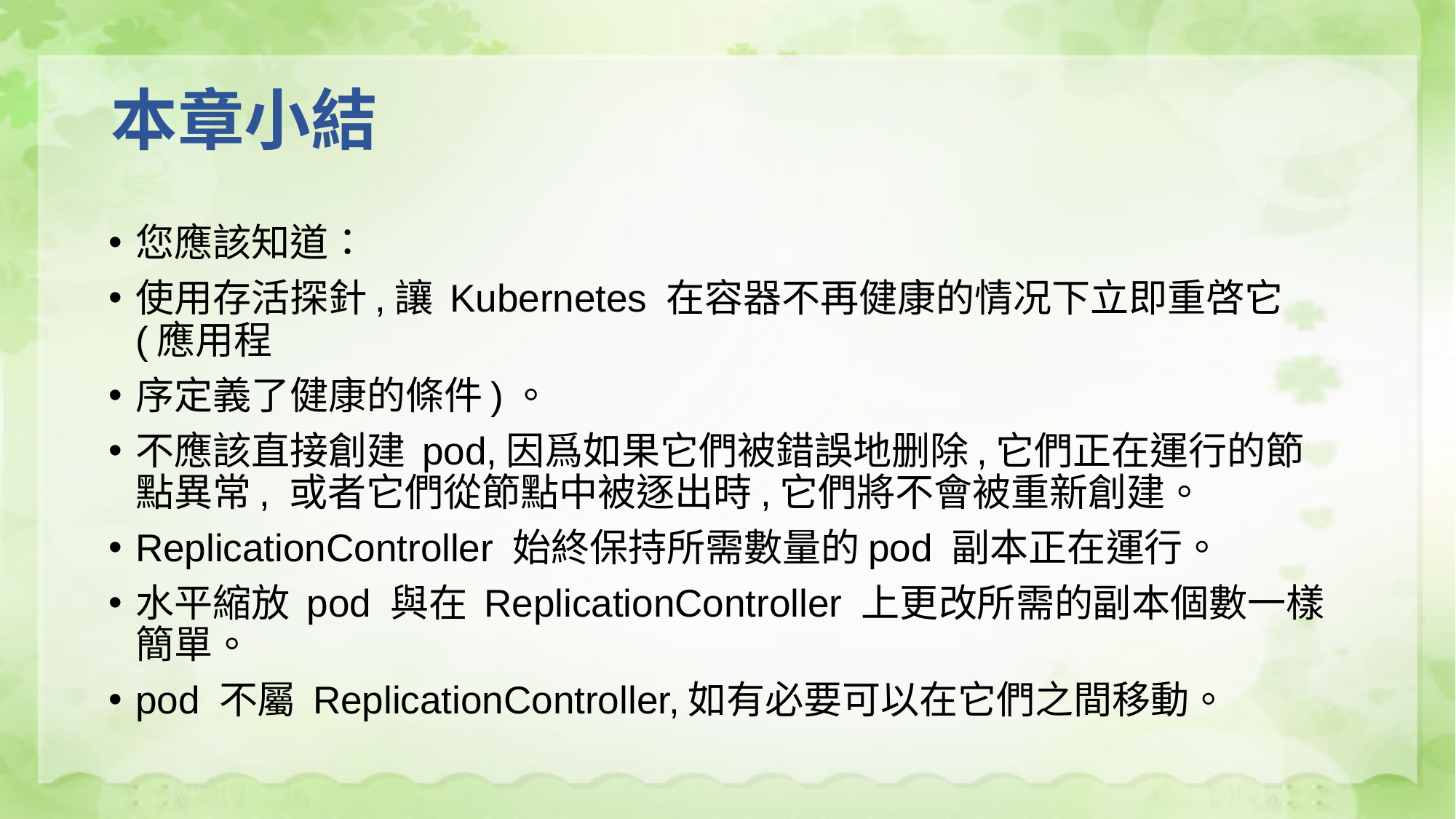

# 本章小結
您應該知道：
使用存活探針,讓 Kubernetes 在容器不再健康的情况下立即重啓它(應用程
序定義了健康的條件)。
不應該直接創建 pod,因爲如果它們被錯誤地删除,它們正在運行的節點異常, 或者它們從節點中被逐出時,它們將不會被重新創建。
ReplicationController 始終保持所需數量的pod 副本正在運行。
水平縮放 pod 與在 ReplicationController 上更改所需的副本個數一樣簡單。
pod 不屬 ReplicationController,如有必要可以在它們之間移動。